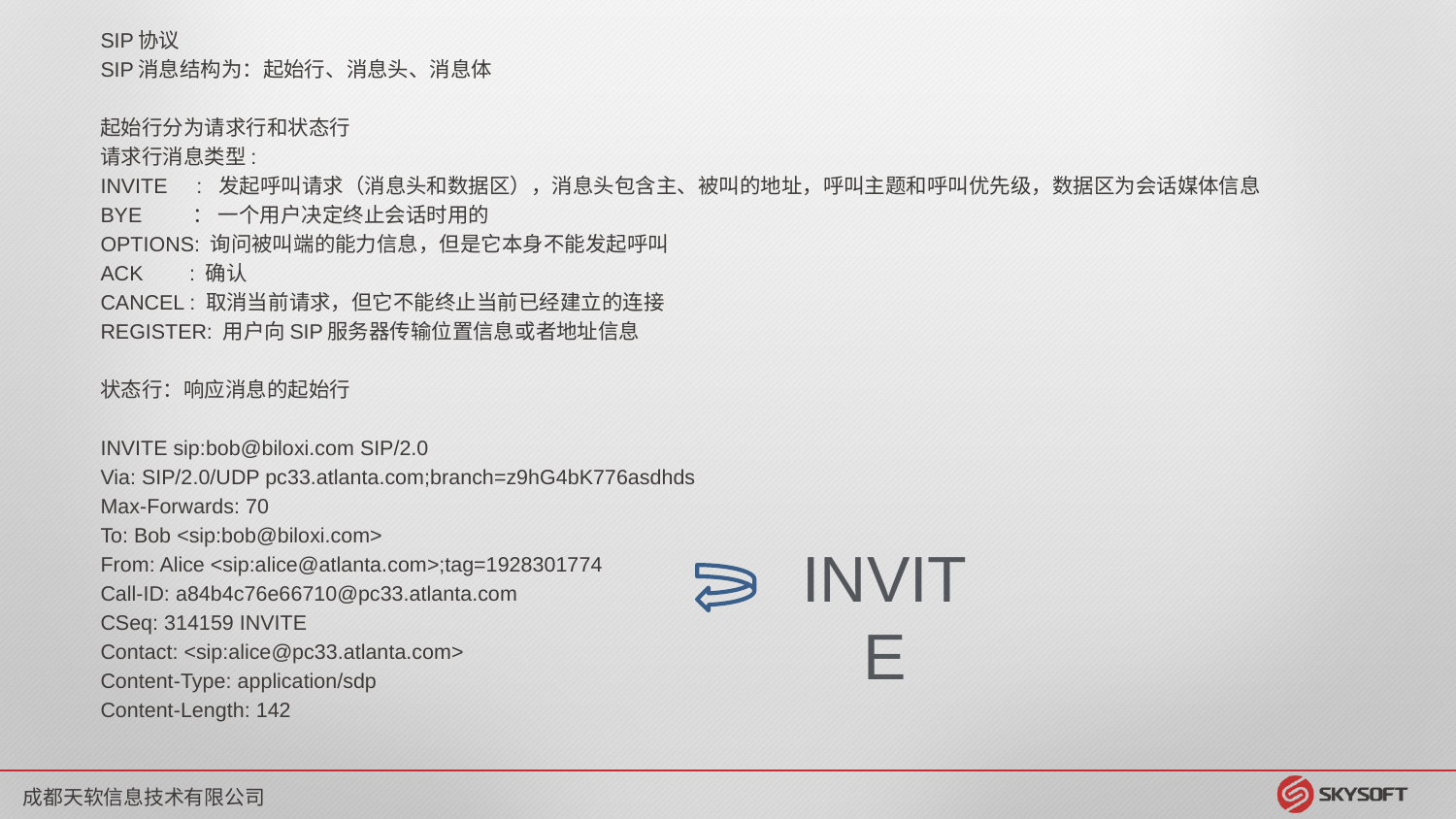

SIP协议
SIP消息结构为：起始行、消息头、消息体

起始行分为请求行和状态行
请求行消息类型:
INVITE     :  发起呼叫请求（消息头和数据区），消息头包含主、被叫的地址，呼叫主题和呼叫优先级，数据区为会话媒体信息
BYE        ： 一个用户决定终止会话时用的
OPTIONS: 询问被叫端的能力信息，但是它本身不能发起呼叫
ACK        : 确认
CANCEL : 取消当前请求，但它不能终止当前已经建立的连接
REGISTER: 用户向SIP服务器传输位置信息或者地址信息

状态行：响应消息的起始行

INVITE sip:bob@biloxi.com SIP/2.0
Via: SIP/2.0/UDP pc33.atlanta.com;branch=z9hG4bK776asdhds
Max-Forwards: 70
To: Bob <sip:bob@biloxi.com>
From: Alice <sip:alice@atlanta.com>;tag=1928301774
Call-ID: a84b4c76e66710@pc33.atlanta.com
CSeq: 314159 INVITE
Contact: <sip:alice@pc33.atlanta.com>
Content-Type: application/sdp
Content-Length: 142
INVITE

成都天软信息技术有限公司

5